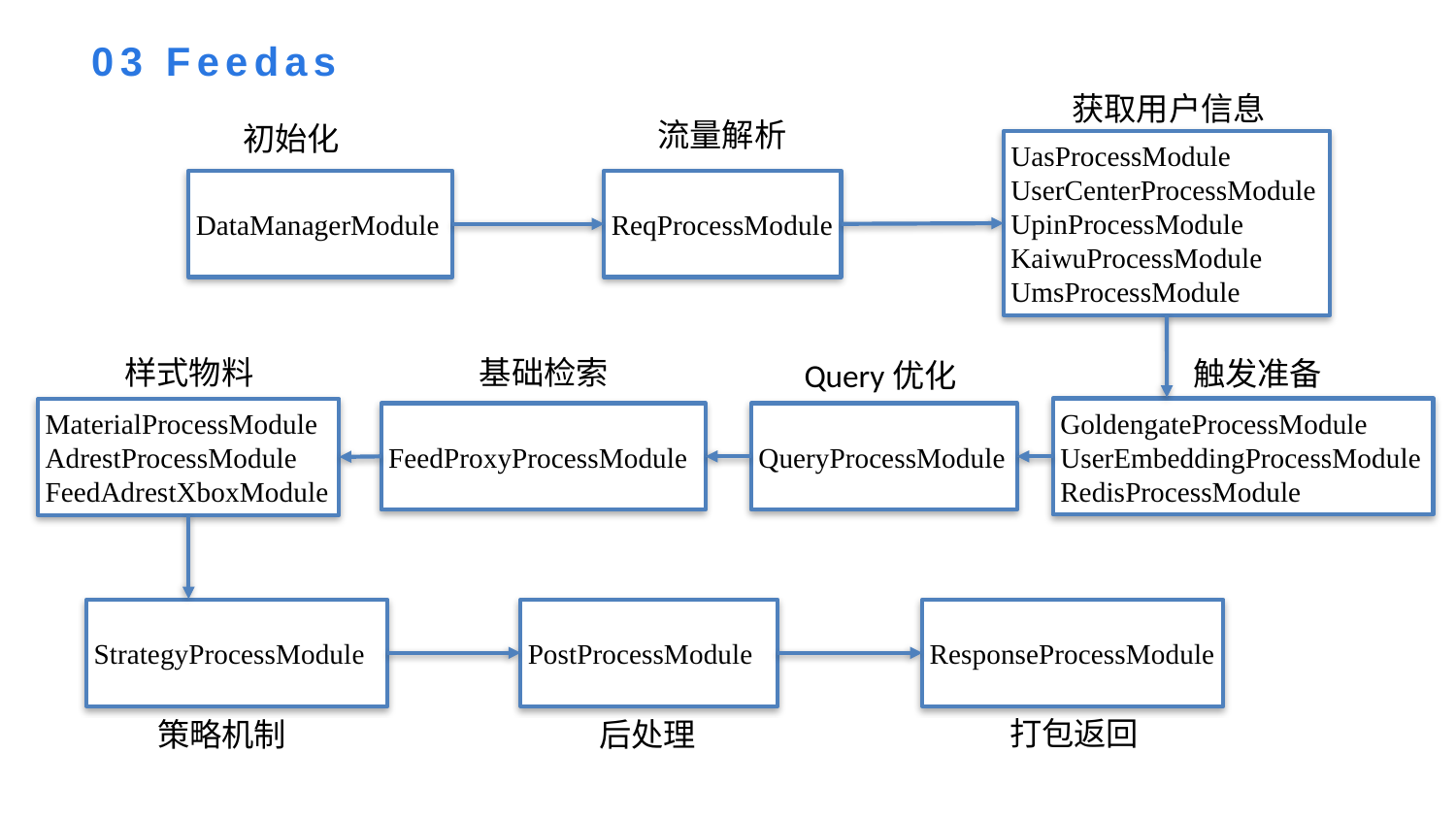

03 Feedas
获取用户信息
流量解析
初始化
UasProcessModule
UserCenterProcessModule
UpinProcessModule
KaiwuProcessModule
UmsProcessModule

DataManagerModule

ReqProcessModule

样式物料
基础检索
触发准备
Query优化
GoldengateProcessModule
UserEmbeddingProcessModule
RedisProcessModule
MaterialProcessModule
AdrestProcessModule
FeedAdrestXboxModule

FeedProxyProcessModule

QueryProcessModule

StrategyProcessModule

PostProcessModule

ResponseProcessModule

打包返回
策略机制
后处理